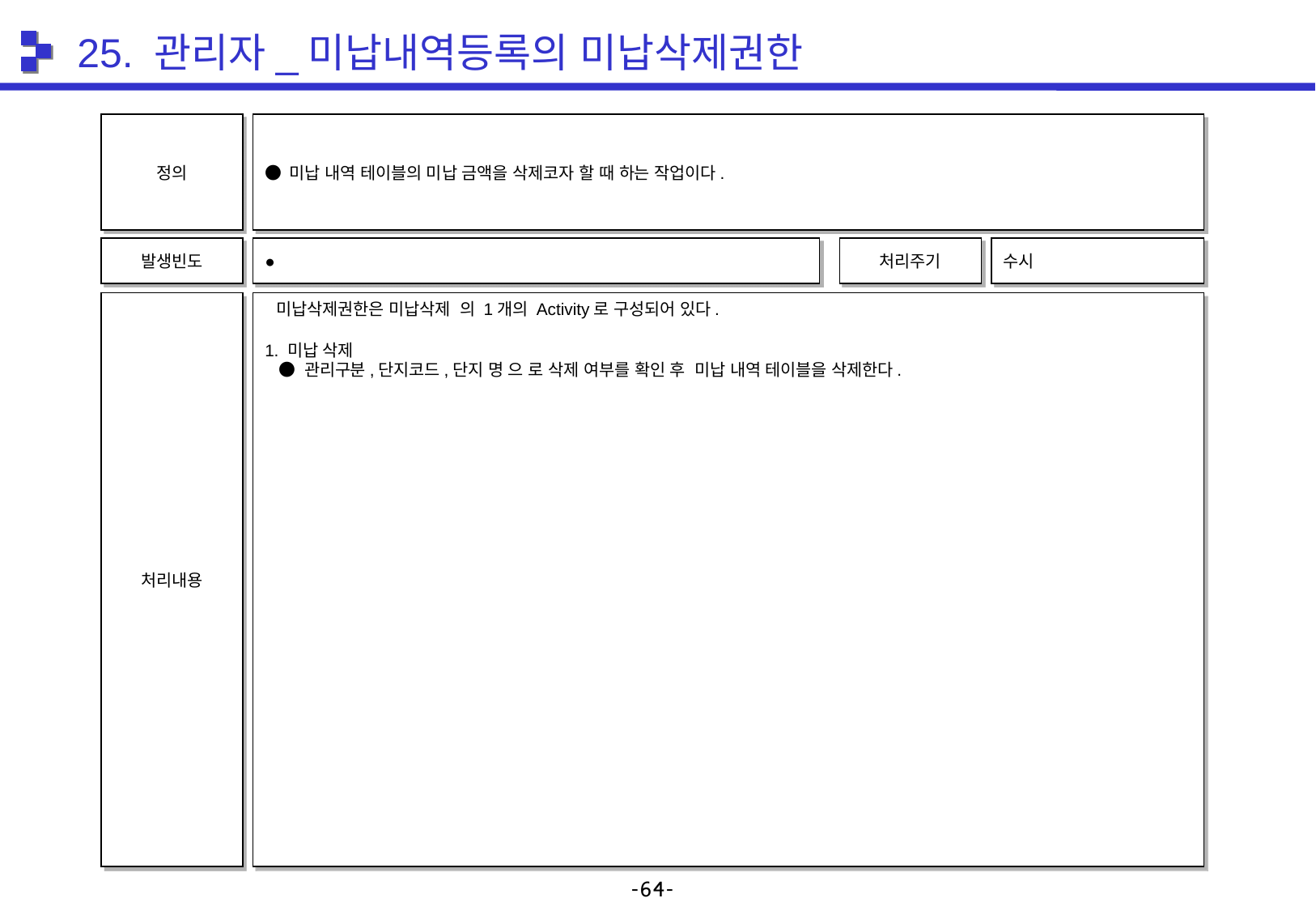

25. 관리자_미납내역등록의 미납삭제권한
정의

● 미납 내역 테이블의 미납 금액을 삭제코자 할 때 하는 작업이다.

발생빈도
●
처리주기
수시
처리내용
  미납삭제권한은 미납삭제  의 1개의 Activity로 구성되어 있다.

1. 미납 삭제
   ● 관리구분,단지코드,단지 명 으 로 삭제 여부를 확인 후  미납 내역 테이블을 삭제한다.